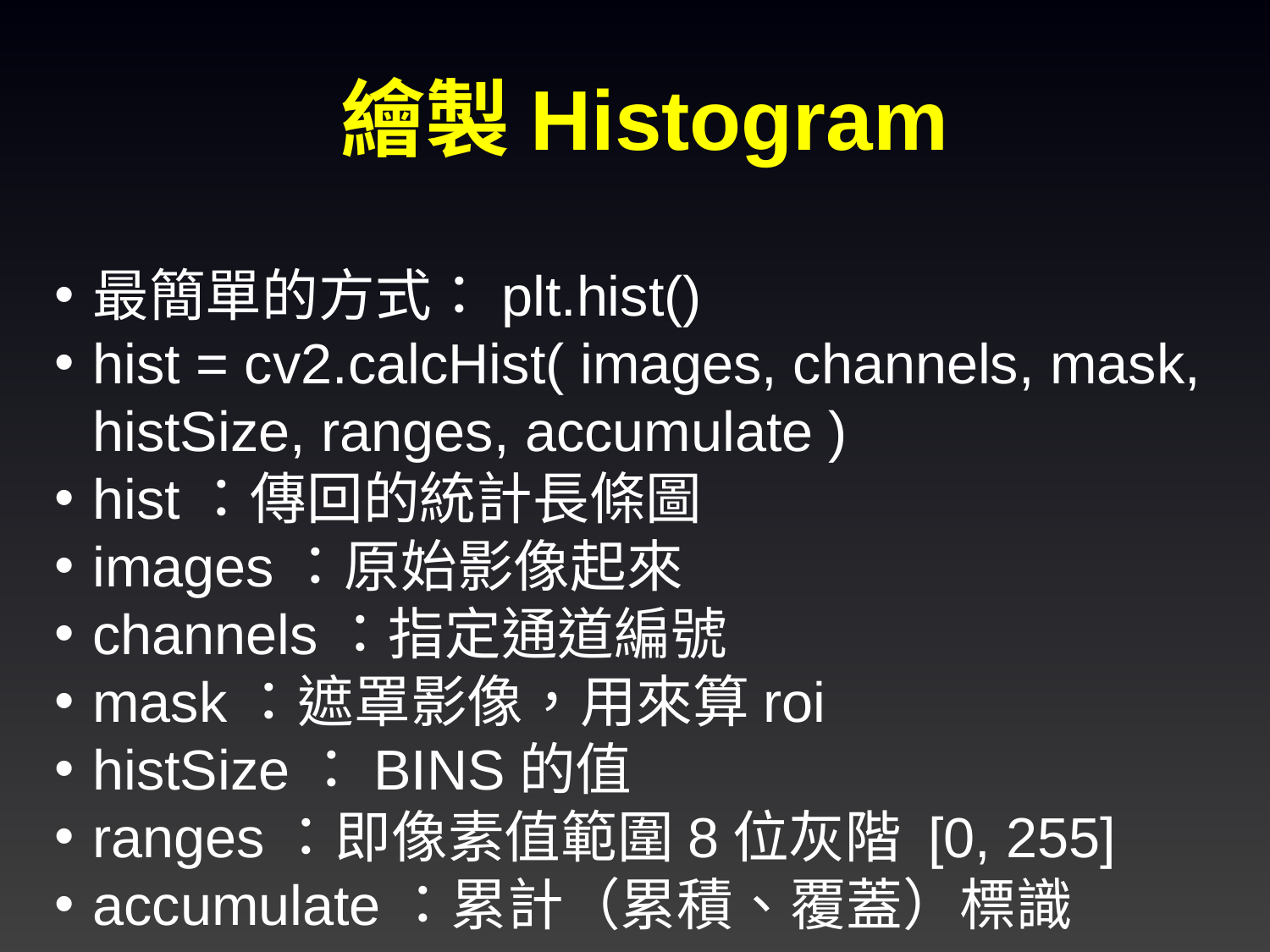

繪製Histogram
最簡單的方式：plt.hist()
hist = cv2.calcHist( images, channels, mask, histSize, ranges, accumulate )
hist：傳回的統計長條圖
images：原始影像起來
channels：指定通道編號
mask：遮罩影像，用來算roi
histSize：BINS的值
ranges：即像素值範圍8位灰階 [0, 255]
accumulate：累計（累積、覆蓋）標識